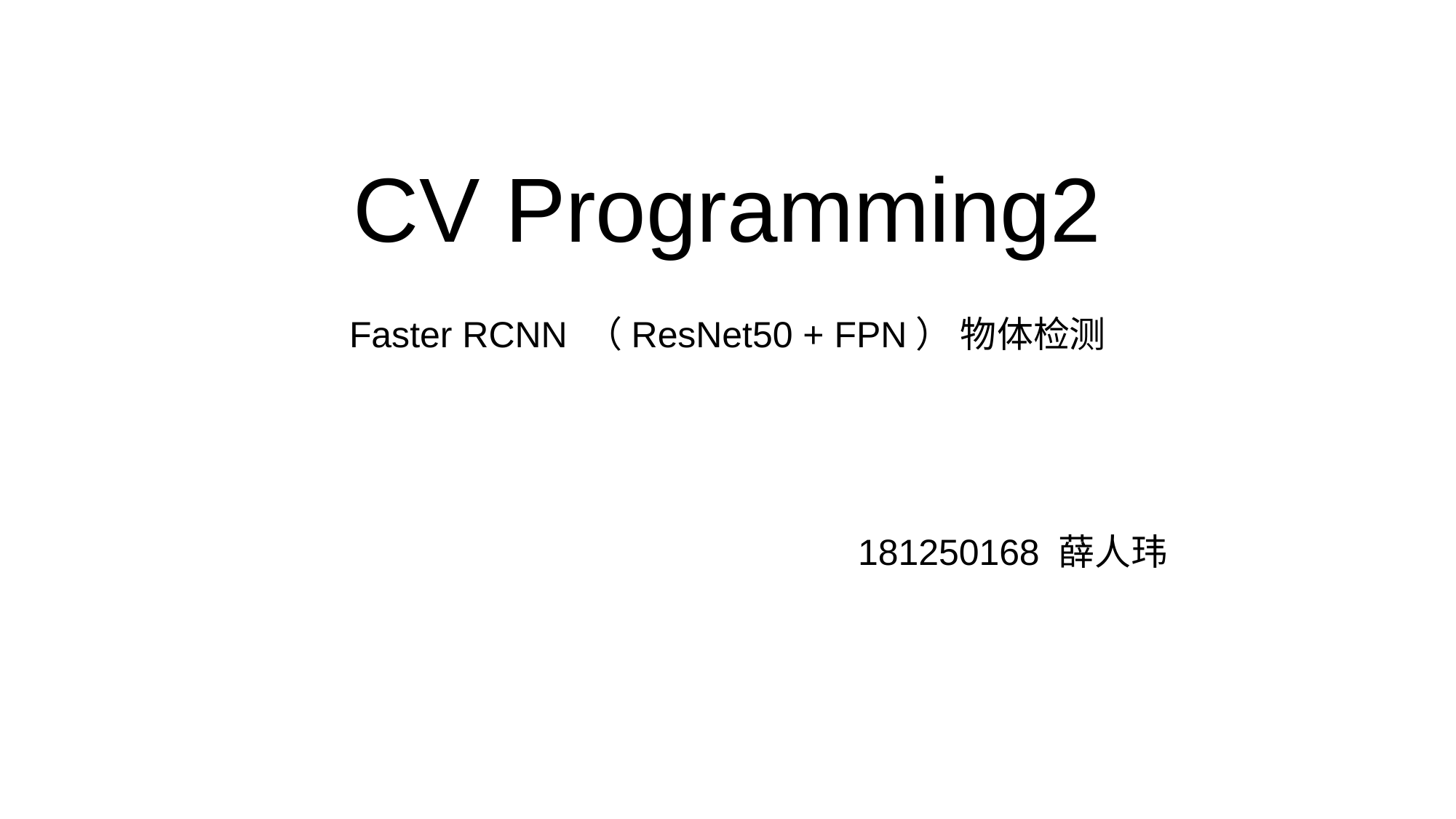

# CV Programming2
Faster RCNN （ResNet50 + FPN） 物体检测

                                                        181250168 薛人玮